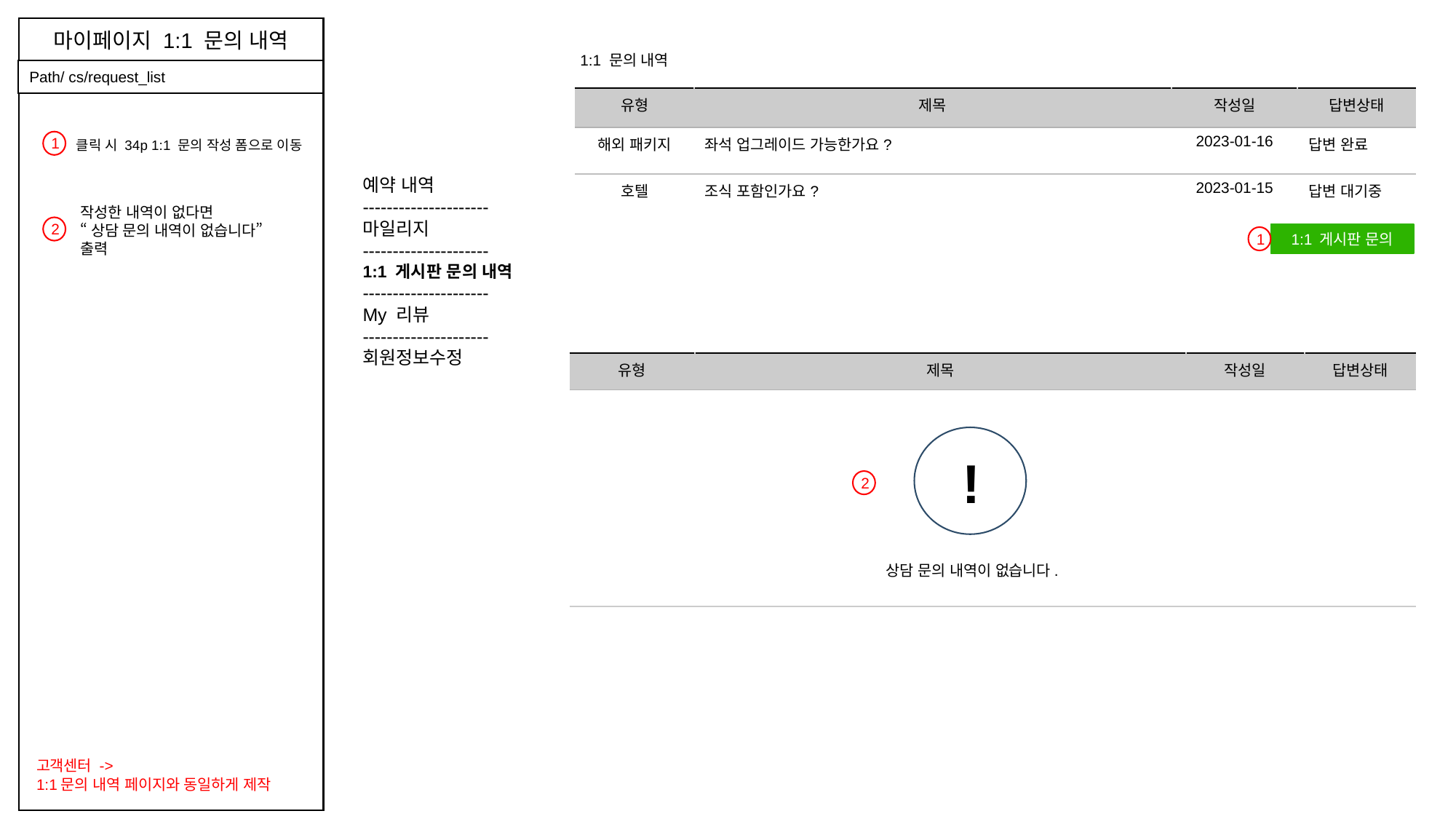

마이페이지 1:1 문의 내역
1:1 문의 내역
Path/ cs/request_list

| 유형 | 제목 | 작성일 | 답변상태 |
| --- | --- | --- | --- |
| 해외 패키지 | 좌석 업그레이드 가능한가요? | 2023-01-16 | 답변 완료 |
| 호텔 | 조식 포함인가요? | 2023-01-15 | 답변 대기중 |
1
클릭 시 34p 1:1 문의 작성 폼으로 이동
예약 내역
---------------------
마일리지
---------------------
1:1 게시판 문의 내역
---------------------
My 리뷰
---------------------
회원정보수정

작성한 내역이 없다면
“상담 문의 내역이 없습니다”
출력
2
1:1 게시판 문의
1
| 유형 | 제목 | 작성일 | 답변상태 |
| --- | --- | --- | --- |
|  |  |  |  |
!
!
2
상담 문의 내역이 없습니다.
고객센터 ->
1:1문의 내역 페이지와 동일하게 제작